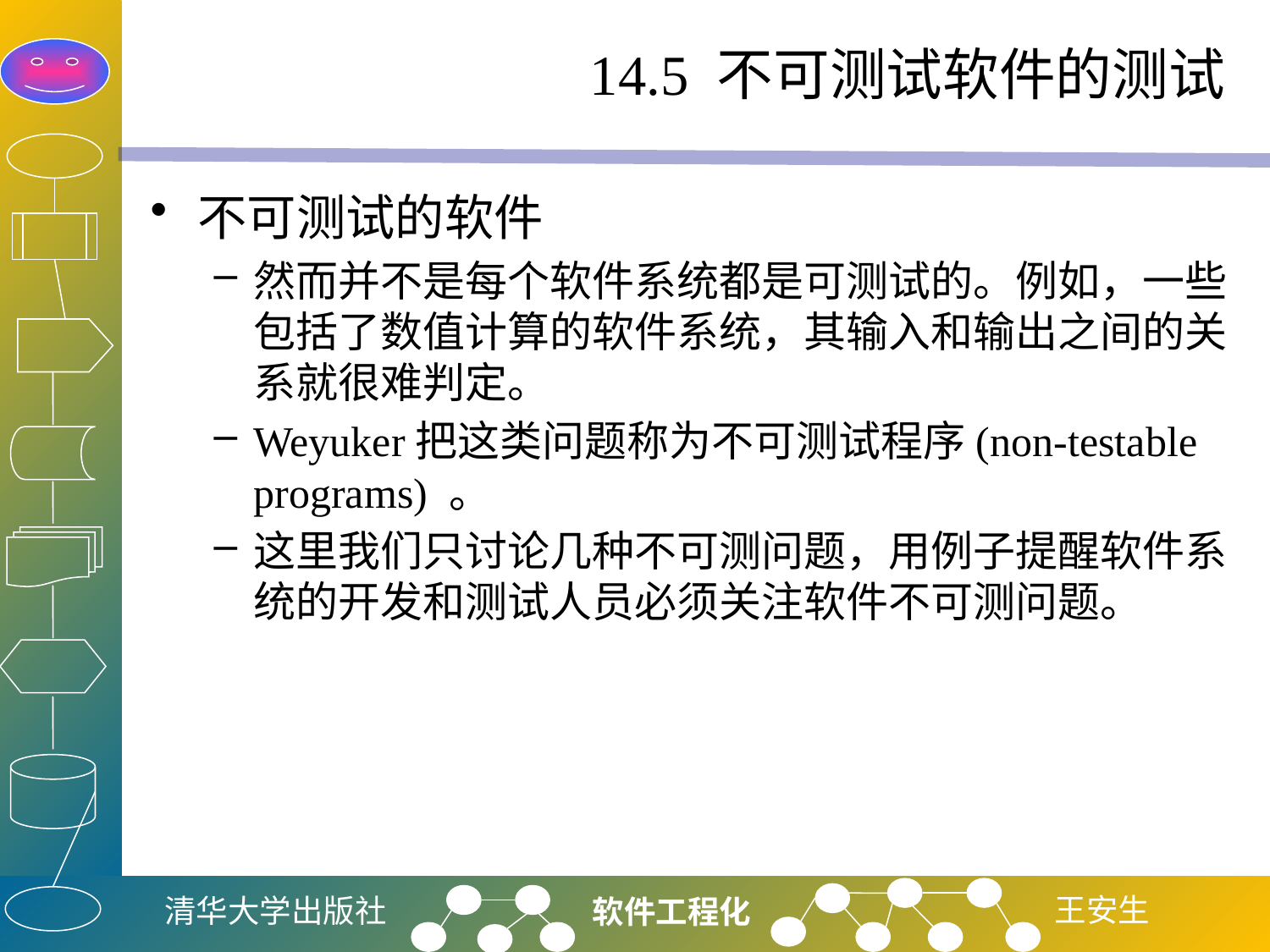

# 14.5 不可测试软件的测试
不可测试的软件
然而并不是每个软件系统都是可测试的。例如，一些包括了数值计算的软件系统，其输入和输出之间的关系就很难判定。
Weyuker把这类问题称为不可测试程序(non-testable programs) 。
这里我们只讨论几种不可测问题，用例子提醒软件系统的开发和测试人员必须关注软件不可测问题。